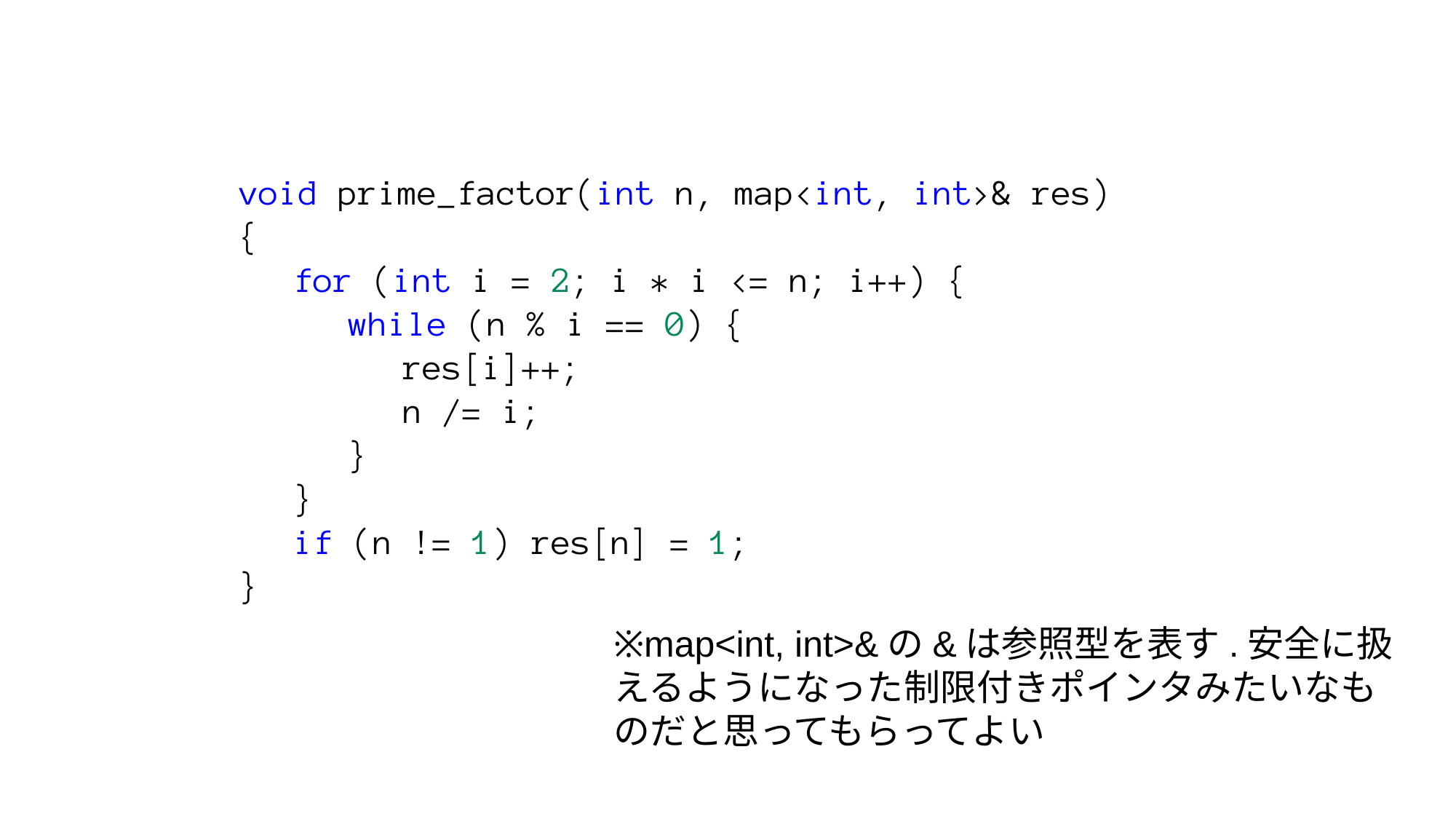

void prime_factor(int n, map<int, int>& res)
{
for (int i = 2; i * i <= n; i++) {
while (n % i == 0) {
res[i]++;
n /= i;
}
}
if (n != 1) res[n] = 1;
}
※map<int, int>&の&は参照型を表す.安全に扱えるようになった制限付きポインタみたいなものだと思ってもらってよい